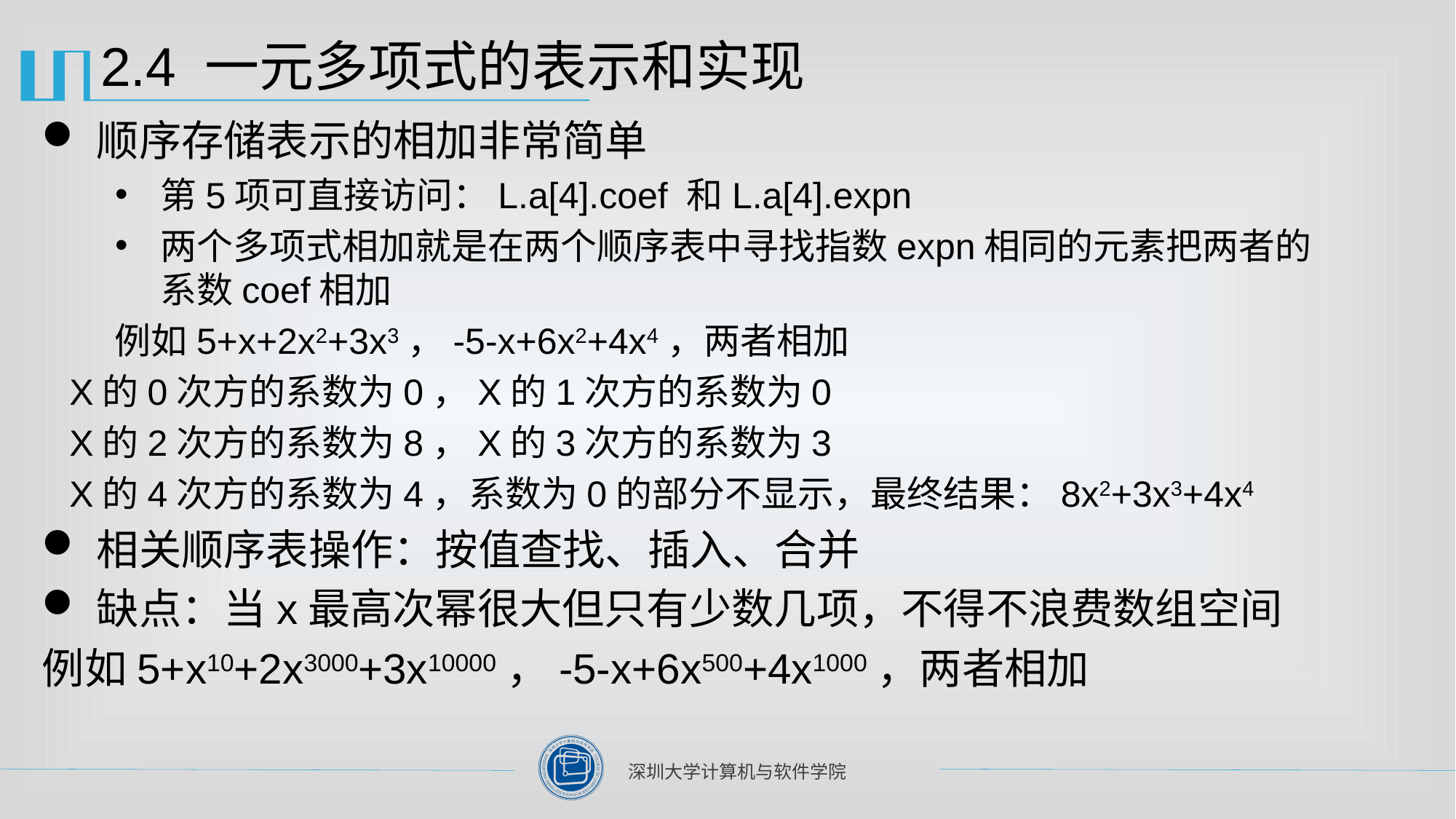

# 2.4 一元多项式的表示和实现
顺序存储表示的相加非常简单
第5项可直接访问：L.a[4].coef 和L.a[4].expn
两个多项式相加就是在两个顺序表中寻找指数expn相同的元素把两者的系数coef相加
例如5+x+2x2+3x3，-5-x+6x2+4x4，两者相加
X的0次方的系数为0，X的1次方的系数为0
X的2次方的系数为8，X的3次方的系数为3
X的4次方的系数为4，系数为0的部分不显示，最终结果：8x2+3x3+4x4
相关顺序表操作：按值查找、插入、合并
缺点：当x最高次幂很大但只有少数几项，不得不浪费数组空间
例如5+x10+2x3000+3x10000，-5-x+6x500+4x1000，两者相加

65